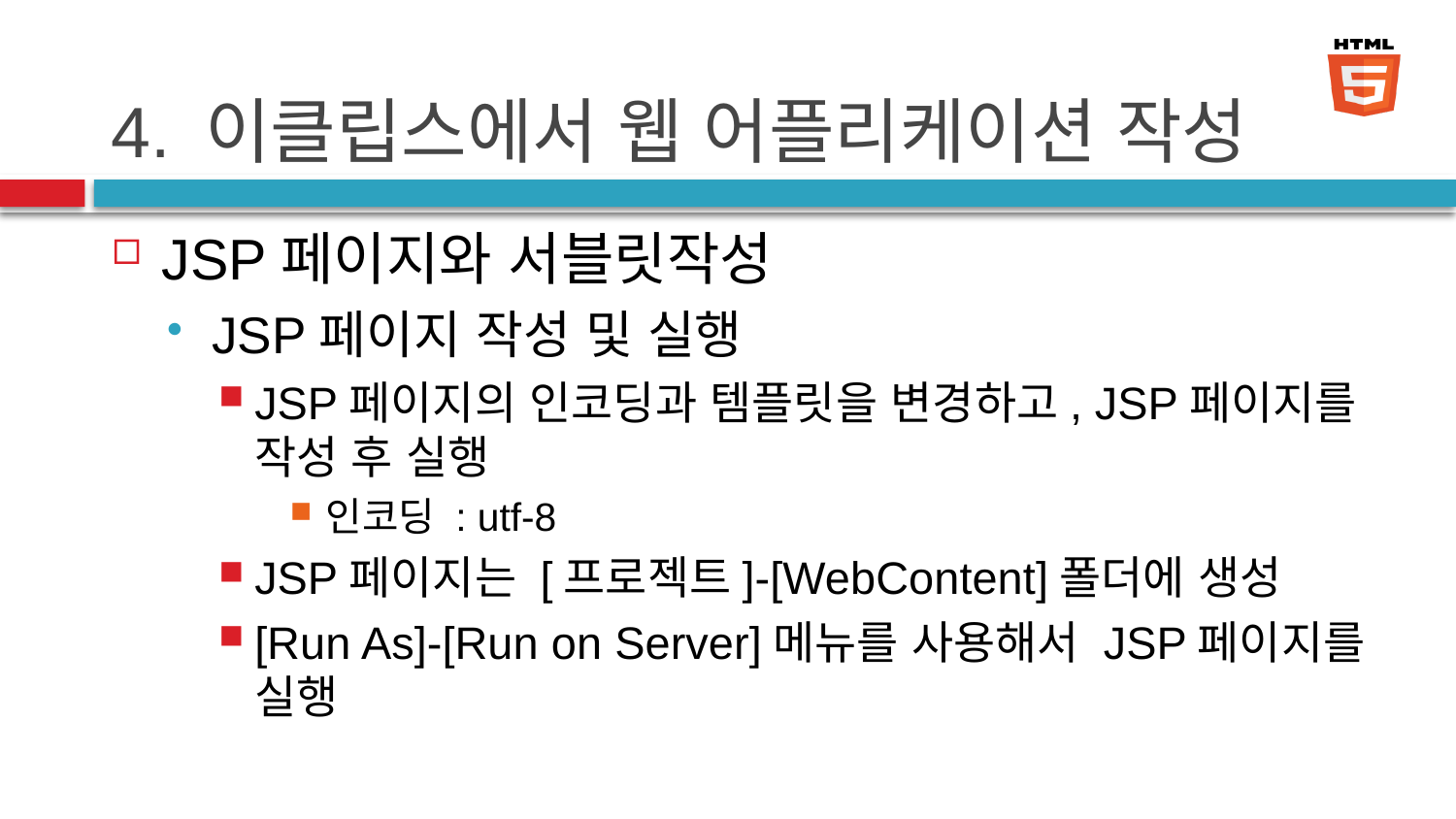

# 4. 이클립스에서 웹 어플리케이션 작성
JSP페이지와 서블릿작성
JSP페이지 작성 및 실행
JSP페이지의 인코딩과 템플릿을 변경하고, JSP페이지를 작성 후 실행
인코딩 : utf-8
JSP페이지는 [프로젝트]-[WebContent]폴더에 생성
[Run As]-[Run on Server]메뉴를 사용해서 JSP페이지를 실행